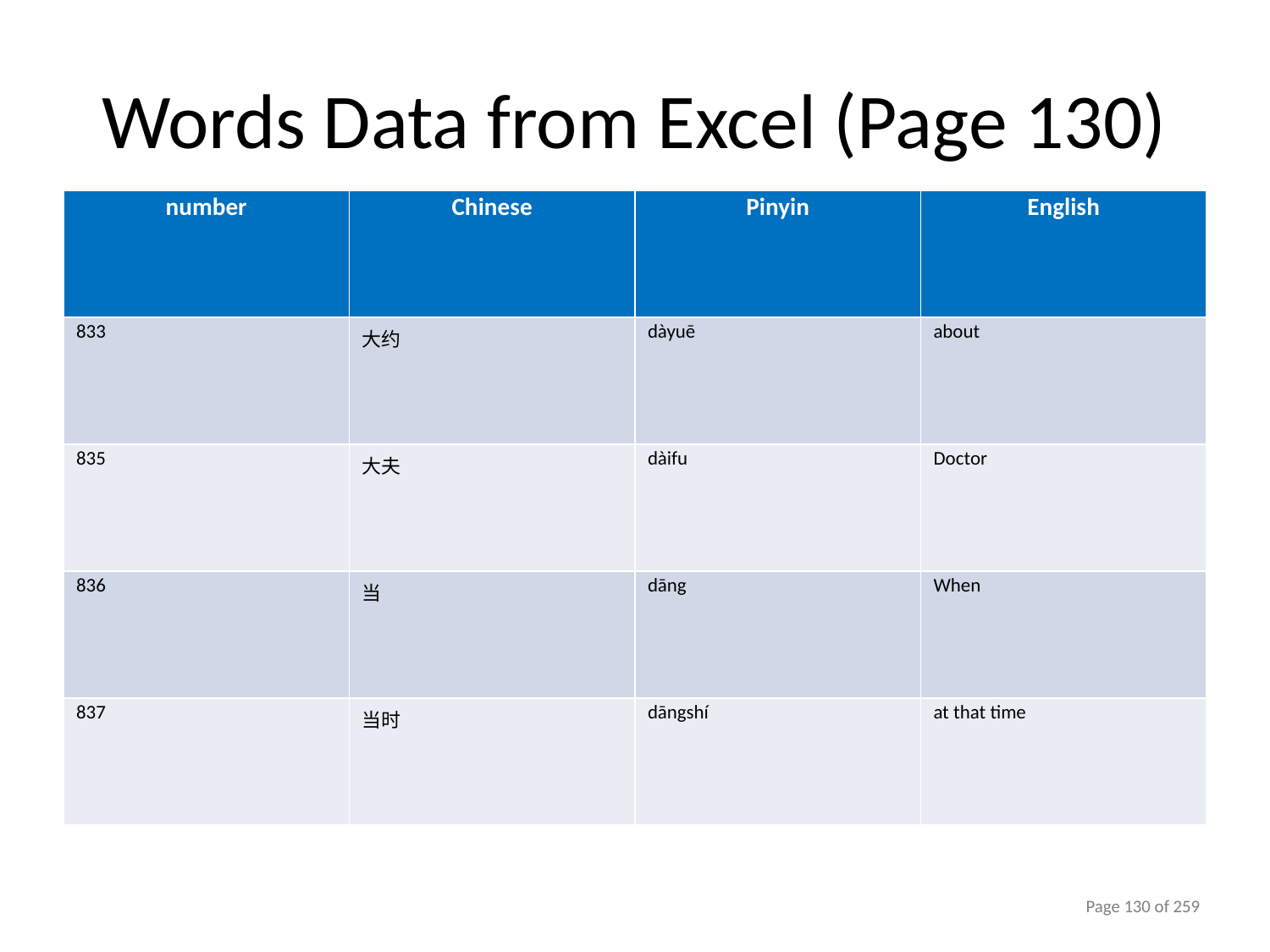

# Words Data from Excel (Page 130)
| number | Chinese | Pinyin | English |
| --- | --- | --- | --- |
| 833 | 大约 | dàyuē | about |
| 835 | 大夫 | dàifu | Doctor |
| 836 | 当 | dāng | When |
| 837 | 当时 | dāngshí | at that time |

Page 130 of 259